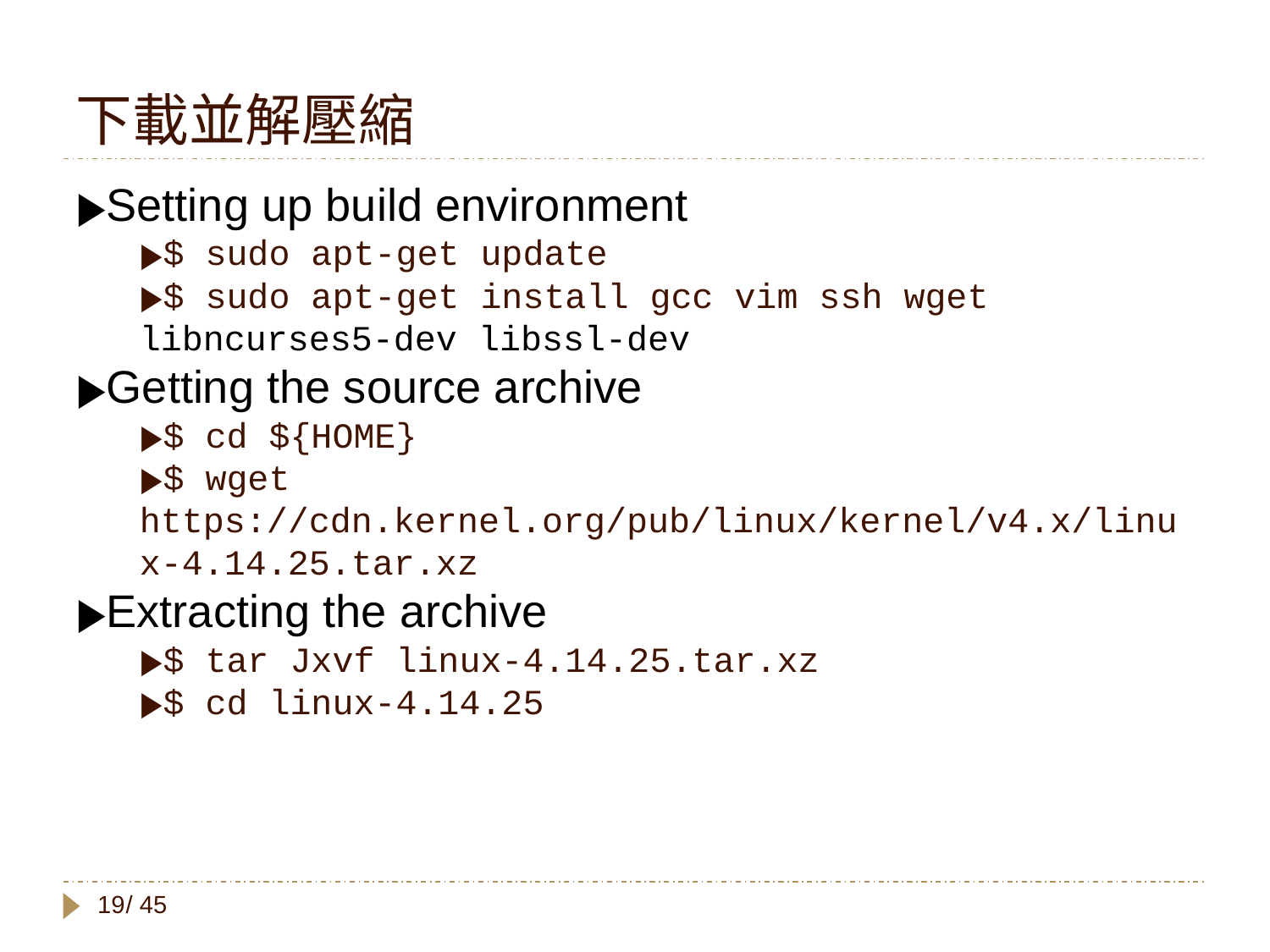

下載並解壓縮
Setting up build environment
$ sudo apt-get update
$ sudo apt-get install gcc vim ssh wget libncurses5-dev libssl-dev
Getting the source archive
$ cd ${HOME}
$ wget https://cdn.kernel.org/pub/linux/kernel/v4.x/linux-4.14.25.tar.xz
Extracting the archive
$ tar Jxvf linux-4.14.25.tar.xz
$ cd linux-4.14.25

/ 45
19